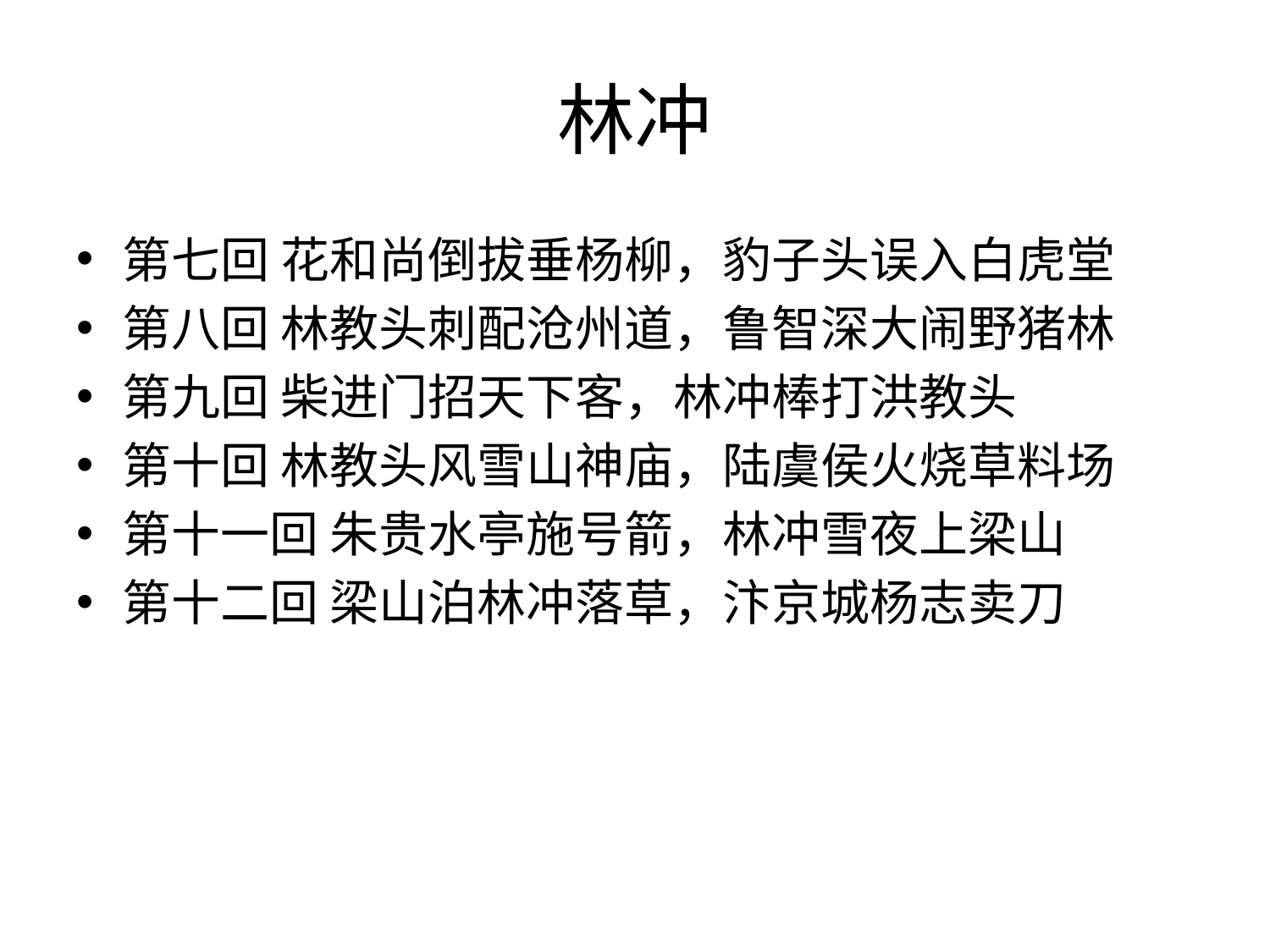

# 林冲
第七回 花和尚倒拔垂杨柳，豹子头误入白虎堂
第八回 林教头刺配沧州道，鲁智深大闹野猪林
第九回 柴进门招天下客，林冲棒打洪教头
第十回 林教头风雪山神庙，陆虞侯火烧草料场
第十一回 朱贵水亭施号箭，林冲雪夜上梁山
第十二回 梁山泊林冲落草，汴京城杨志卖刀